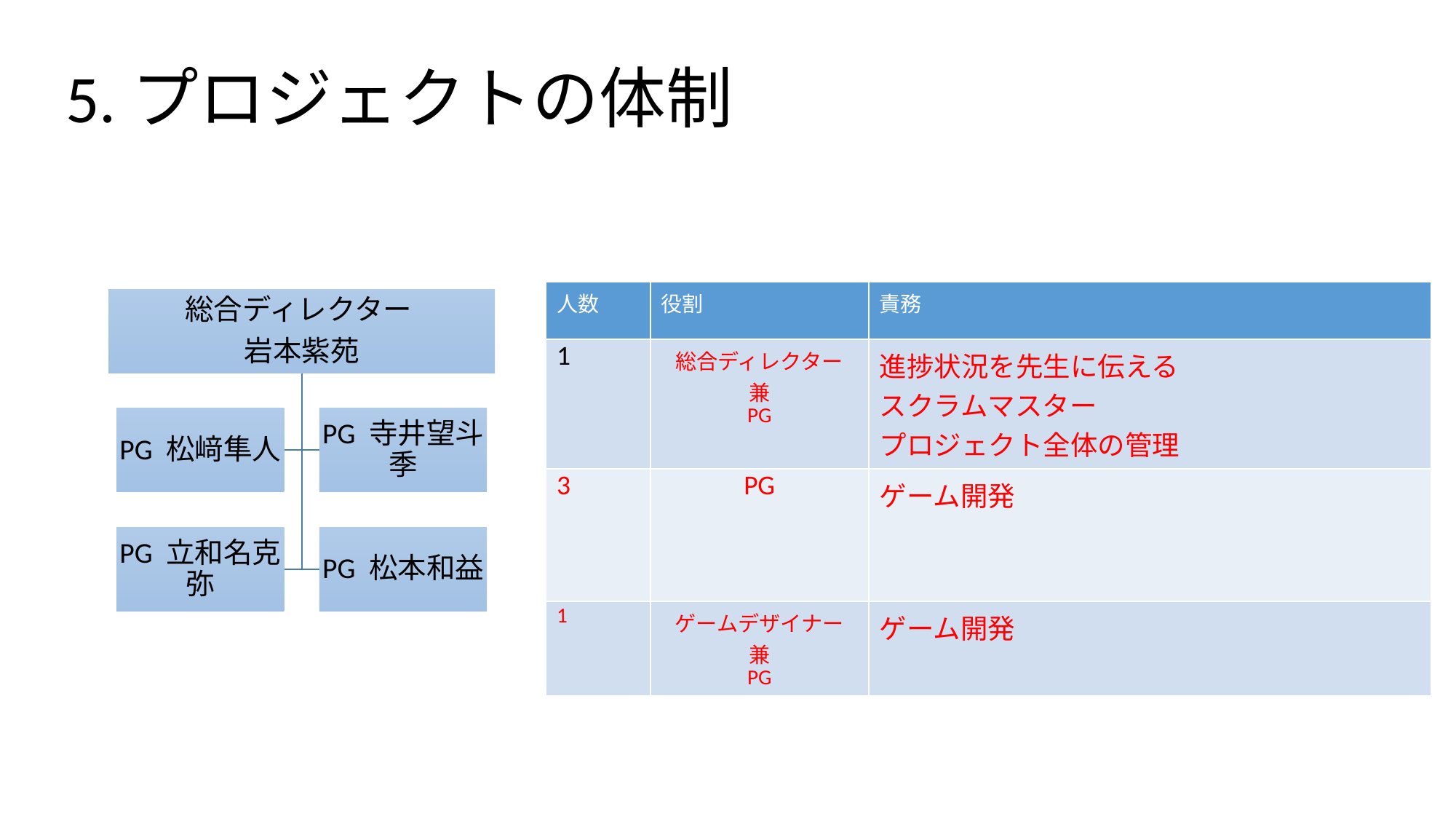

# 5.プロジェクトの体制
総合ディレクター
岩本紫苑
PG 松﨑隼人
PG 寺井望斗季
PG 立和名克弥
PG 松本和益
| 人数 | 役割 | 責務 |
| --- | --- | --- |
| 1 | 総合ディレクター 兼 PG | 進捗状況を先生に伝える スクラムマスター プロジェクト全体の管理 |
| 3 | PG | ゲーム開発 |
| 1 | ゲームデザイナー 兼 PG | ゲーム開発 |